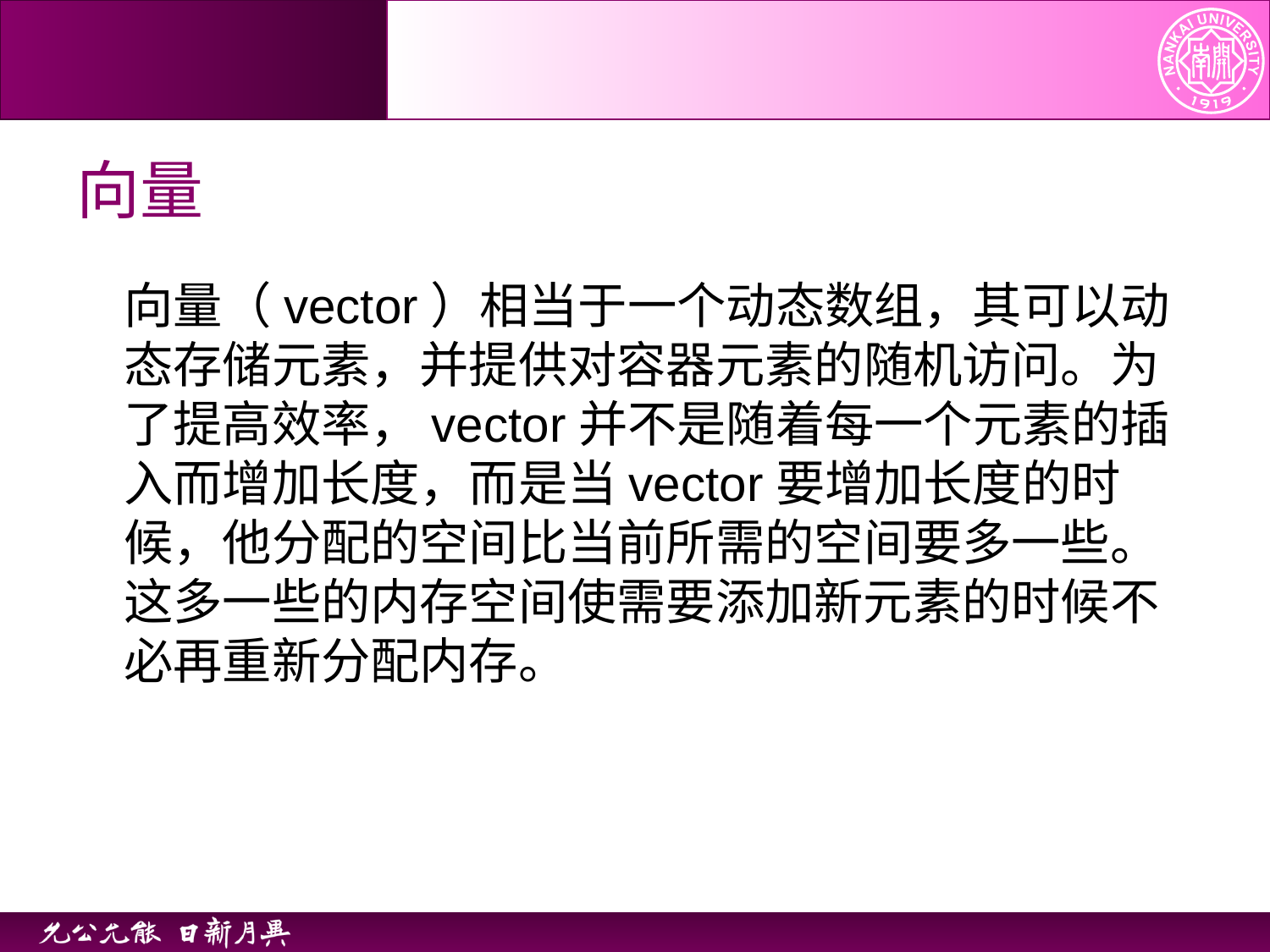

# 向量
向量（vector）相当于一个动态数组，其可以动态存储元素，并提供对容器元素的随机访问。为了提高效率，vector并不是随着每一个元素的插入而增加长度，而是当vector要增加长度的时候，他分配的空间比当前所需的空间要多一些。这多一些的内存空间使需要添加新元素的时候不必再重新分配内存。